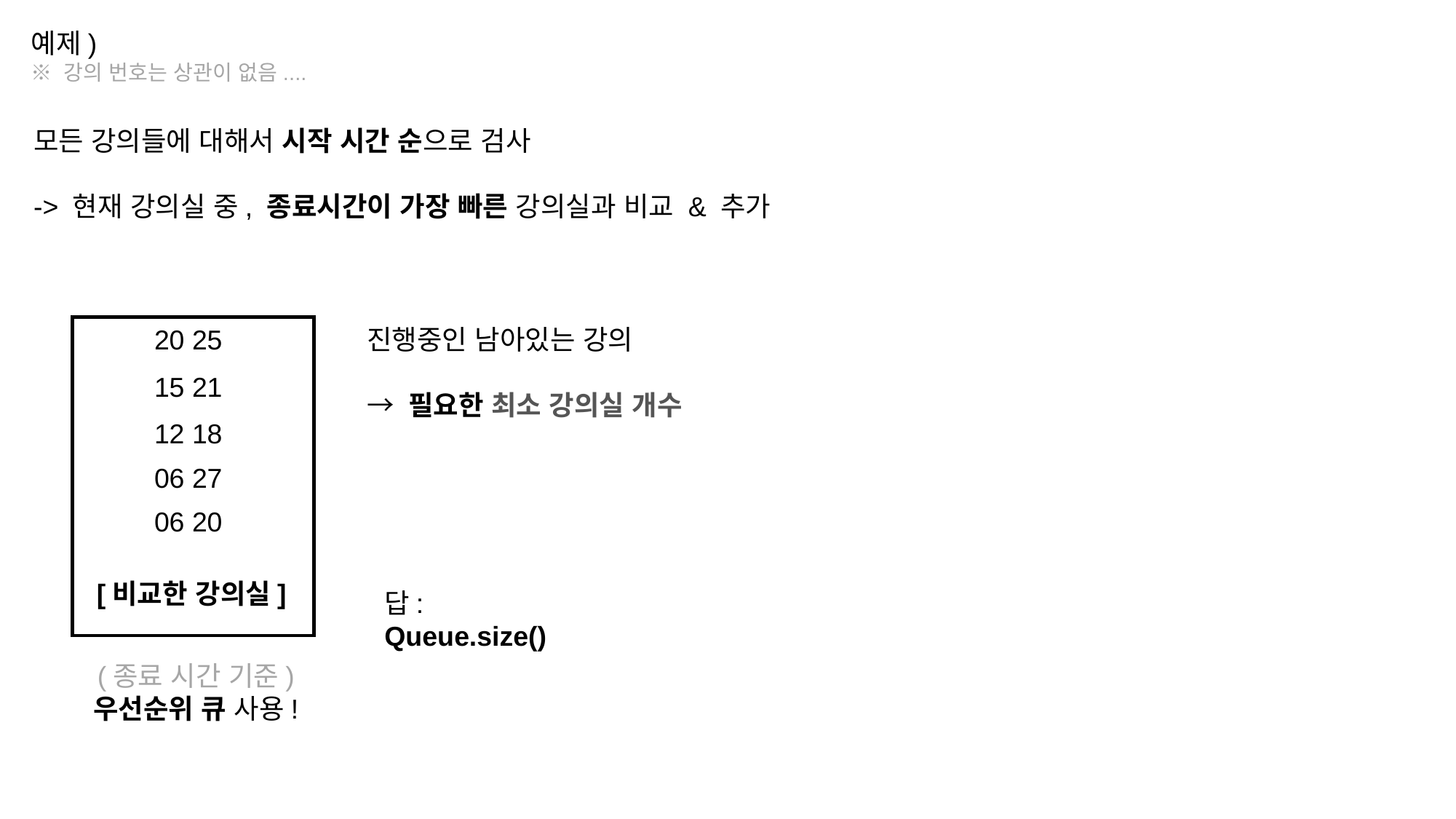

예제)
※ 강의 번호는 상관이 없음....
모든 강의들에 대해서 시작 시간 순으로 검사

-> 현재 강의실 중, 종료시간이 가장 빠른 강의실과 비교 & 추가

20 25
진행중인 남아있는 강의

→ 필요한 최소 강의실 개수
15 21
12 18
06 27
06 20
[비교한 강의실]
답: Queue.size()
(종료 시간 기준)
우선순위 큐 사용!